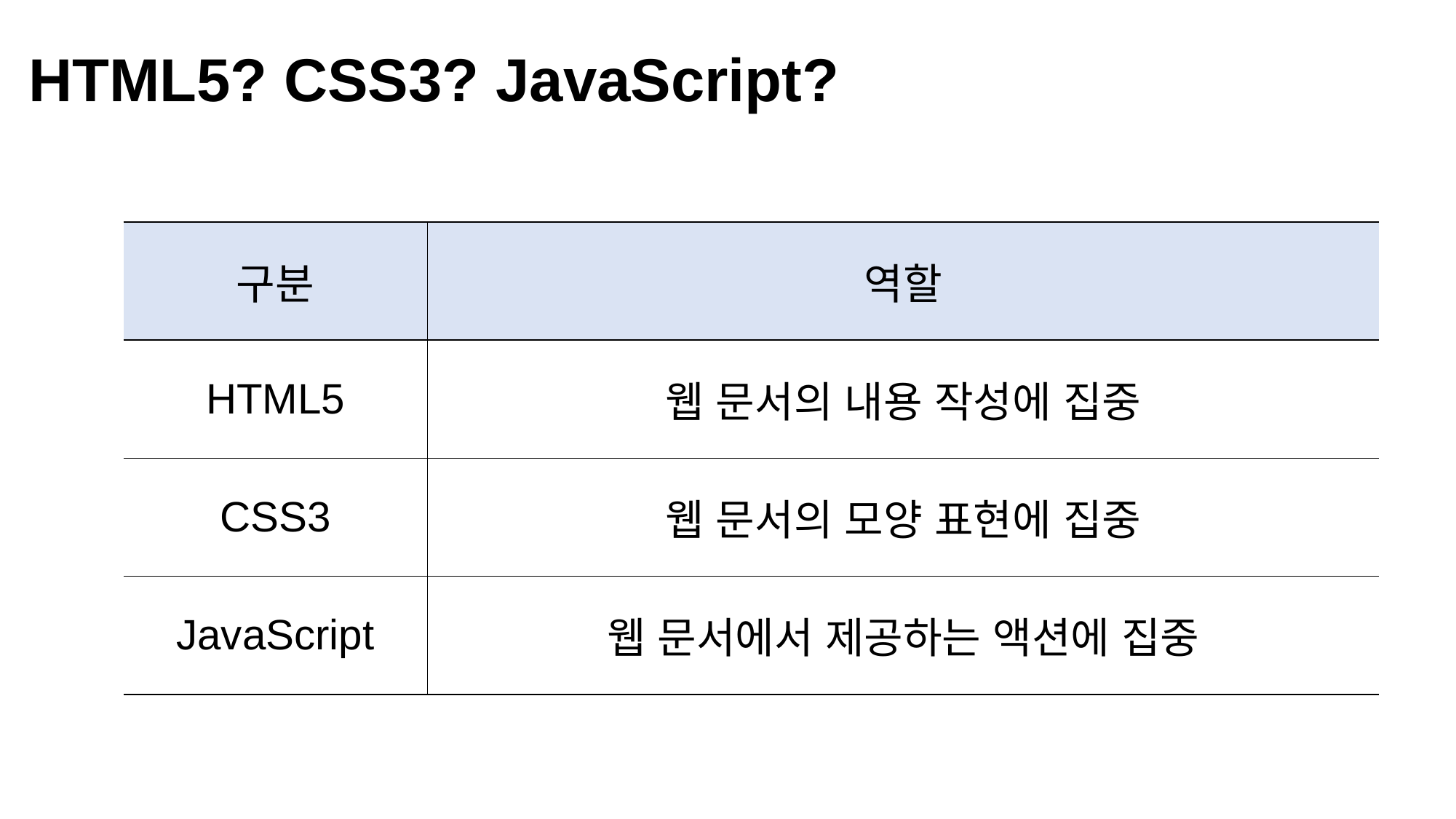

# HTML5? CSS3? JavaScript?
| 구분 | 역할 |
| --- | --- |
| HTML5 | 웹 문서의 내용 작성에 집중 |
| CSS3 | 웹 문서의 모양 표현에 집중 |
| JavaScript | 웹 문서에서 제공하는 액션에 집중 |